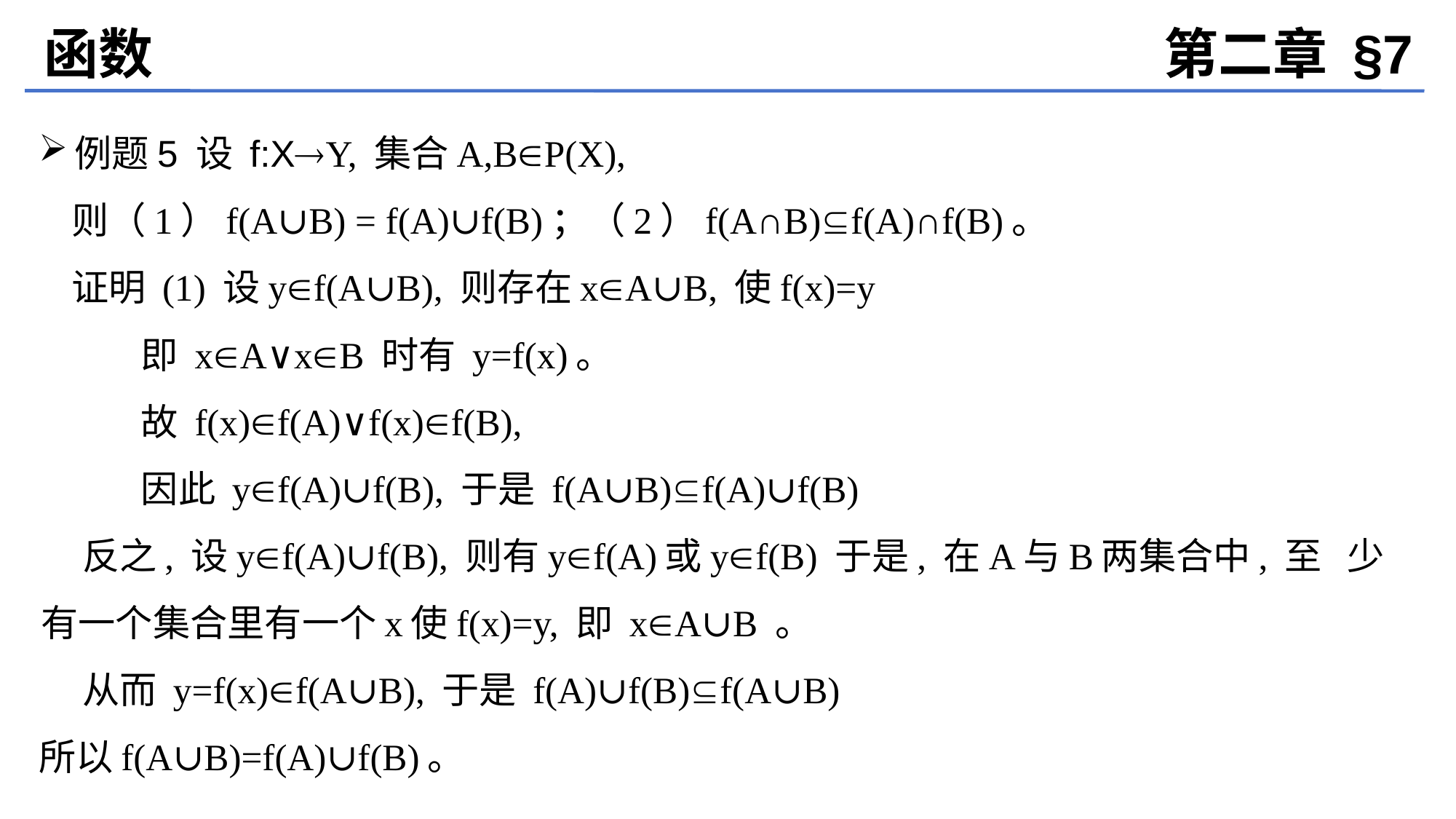

函数
第二章 §7
例题5 设 f:X→Y, 集合A,B∈P(X),
   则（1）f(A∪B) = f(A)∪f(B)；（2）f(A∩B)⊆f(A)∩f(B)。
   证明 (1) 设y∈f(A∪B), 则存在x∈A∪B, 使f(x)=y
	       即 x∈A∨x∈B 时有 y=f(x)。
	       故 f(x)∈f(A)∨f(x)∈f(B),
	       因此 y∈f(A)∪f(B), 于是 f(A∪B)⊆f(A)∪f(B)
    反之, 设y∈f(A)∪f(B), 则有y∈f(A)或y∈f(B) 于是, 在A与B两集合中, 至   少有一个集合里有一个x使f(x)=y, 即 x∈A∪B 。
    从而 y=f(x)∈f(A∪B), 于是 f(A)∪f(B)⊆f(A∪B)
所以f(A∪B)=f(A)∪f(B)。